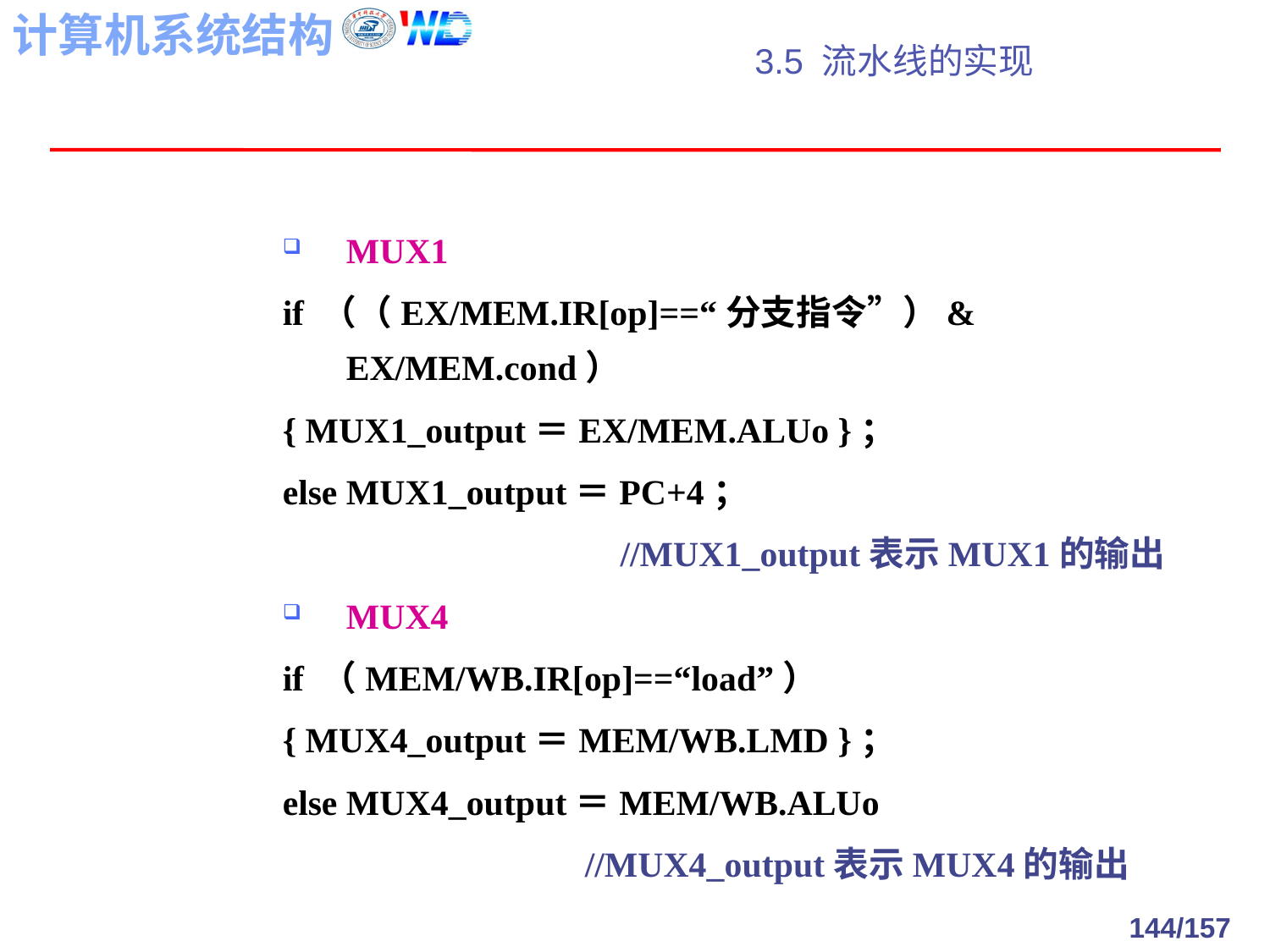

# 3.5 流水线的实现
MUX1
if （（EX/MEM.IR[op]==“分支指令”）& EX/MEM.cond）
{ MUX1_output＝EX/MEM.ALUo }；
else MUX1_output＝PC+4；
                                      //MUX1_output表示MUX1的输出
MUX4
if （MEM/WB.IR[op]==“load”）
{ MUX4_output＝MEM/WB.LMD }；
else MUX4_output＝MEM/WB.ALUo
                                  //MUX4_output表示MUX4的输出